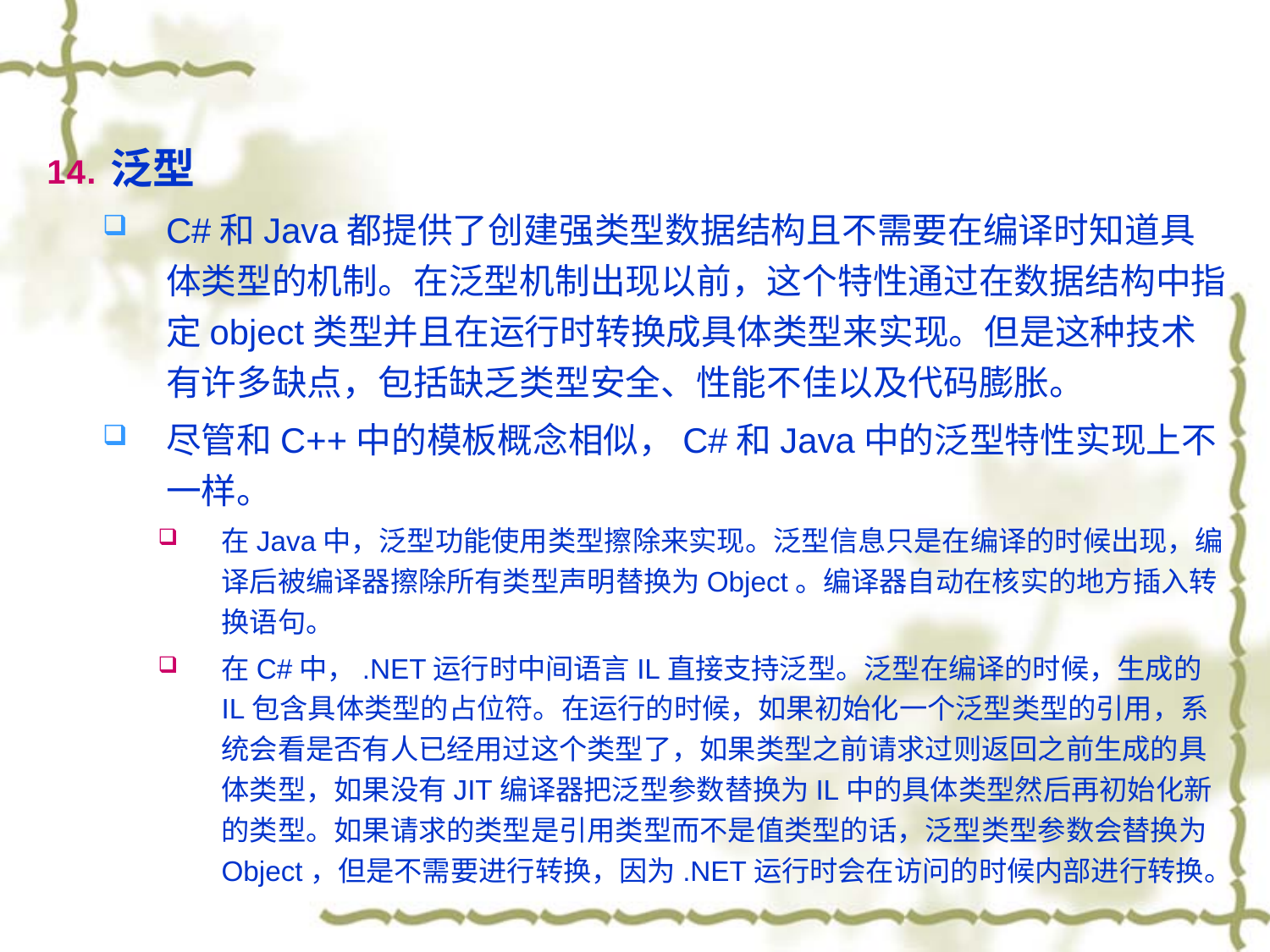

泛型
C#和Java都提供了创建强类型数据结构且不需要在编译时知道具体类型的机制。在泛型机制出现以前，这个特性通过在数据结构中指定object类型并且在运行时转换成具体类型来实现。但是这种技术有许多缺点，包括缺乏类型安全、性能不佳以及代码膨胀。
尽管和C++中的模板概念相似，C#和Java中的泛型特性实现上不一样。
在Java中，泛型功能使用类型擦除来实现。泛型信息只是在编译的时候出现，编译后被编译器擦除所有类型声明替换为Object。编译器自动在核实的地方插入转换语句。
在C#中，.NET运行时中间语言IL直接支持泛型。泛型在编译的时候，生成的IL包含具体类型的占位符。在运行的时候，如果初始化一个泛型类型的引用，系统会看是否有人已经用过这个类型了，如果类型之前请求过则返回之前生成的具体类型，如果没有JIT编译器把泛型参数替换为IL中的具体类型然后再初始化新的类型。如果请求的类型是引用类型而不是值类型的话，泛型类型参数会替换为Object，但是不需要进行转换，因为.NET运行时会在访问的时候内部进行转换。